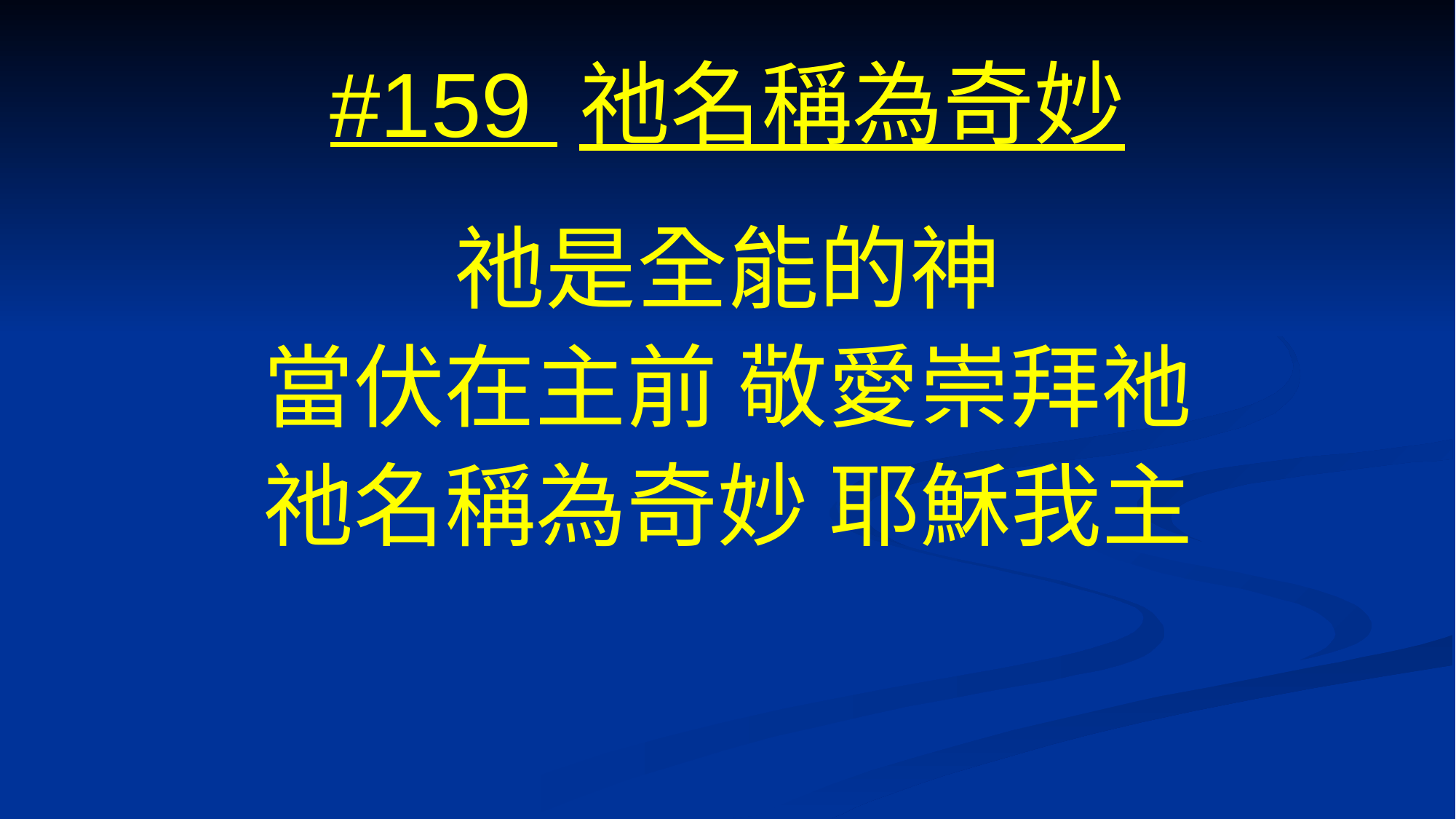

# #159 祂名稱為奇妙
祂是全能的神
當伏在主前 敬愛崇拜祂
祂名稱為奇妙 耶穌我主